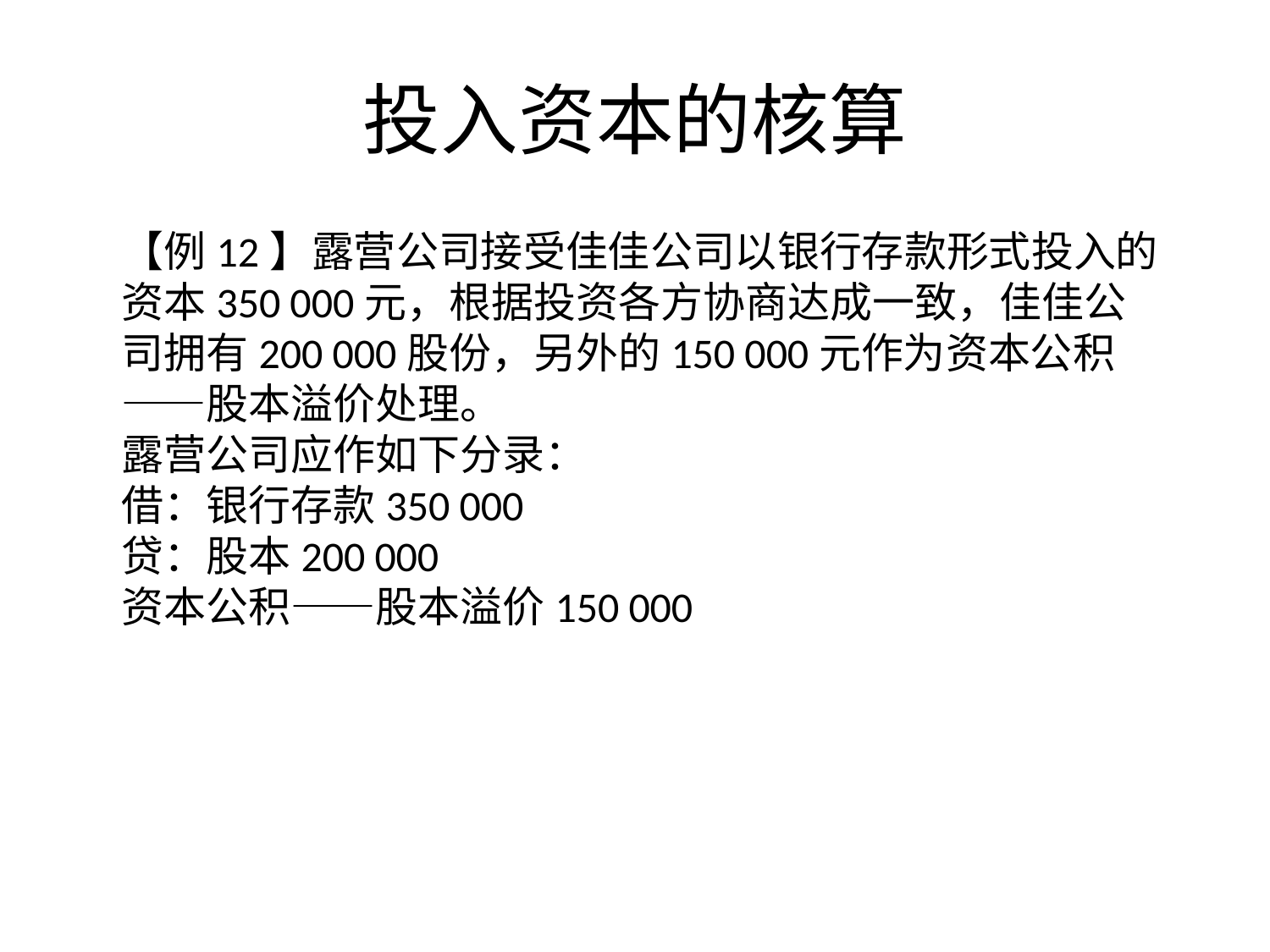

# 投入资本的核算
【例12】露营公司接受佳佳公司以银行存款形式投入的资本350 000元，根据投资各方协商达成一致，佳佳公司拥有200 000股份，另外的150 000元作为资本公积——股本溢价处理。
露营公司应作如下分录：
借：银行存款350 000
贷：股本200 000
资本公积——股本溢价150 000